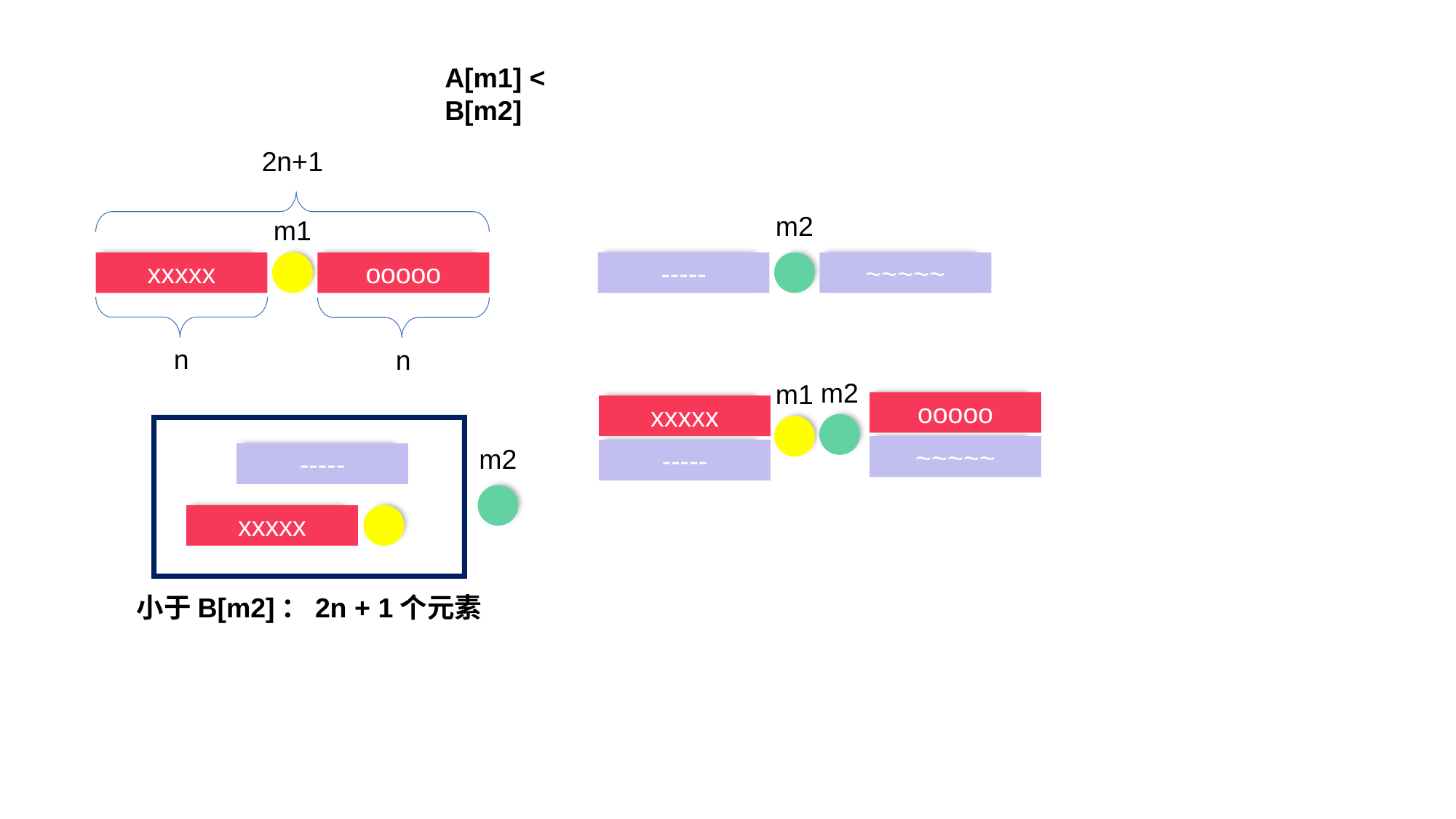

A[m1] < B[m2]
2n+1
m2

m1

-----
~~~~~
xxxxx
ooooo
n
n
m2

m1

ooooo
xxxxx

~~~~~
m2

-----
-----
xxxxx

小于B[m2]：2n + 1个元素